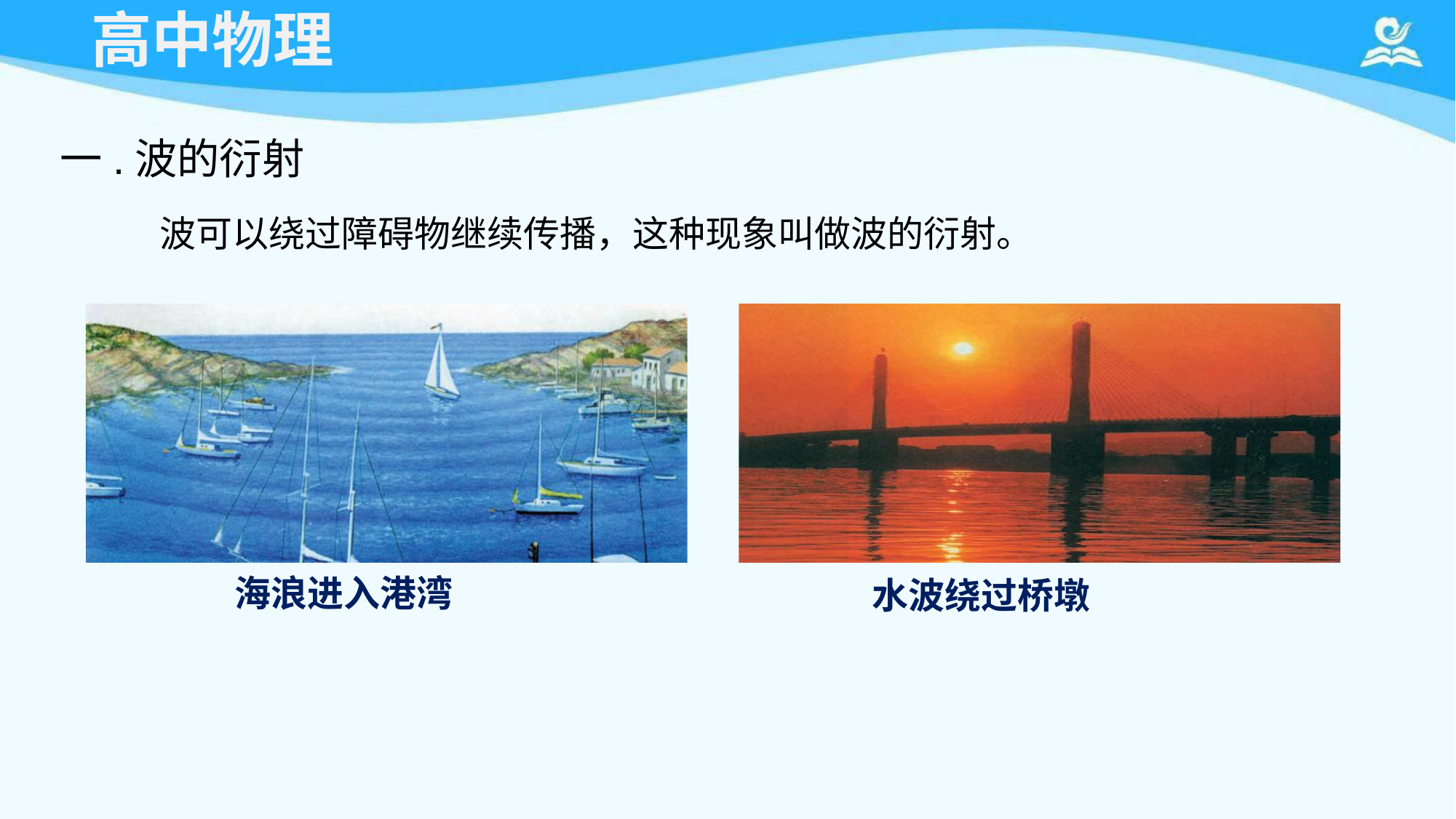

# 高中物理
一.波的衍射
波可以绕过障碍物继续传播，这种现象叫做波的衍射。

海浪进入港湾
水波绕过桥墩